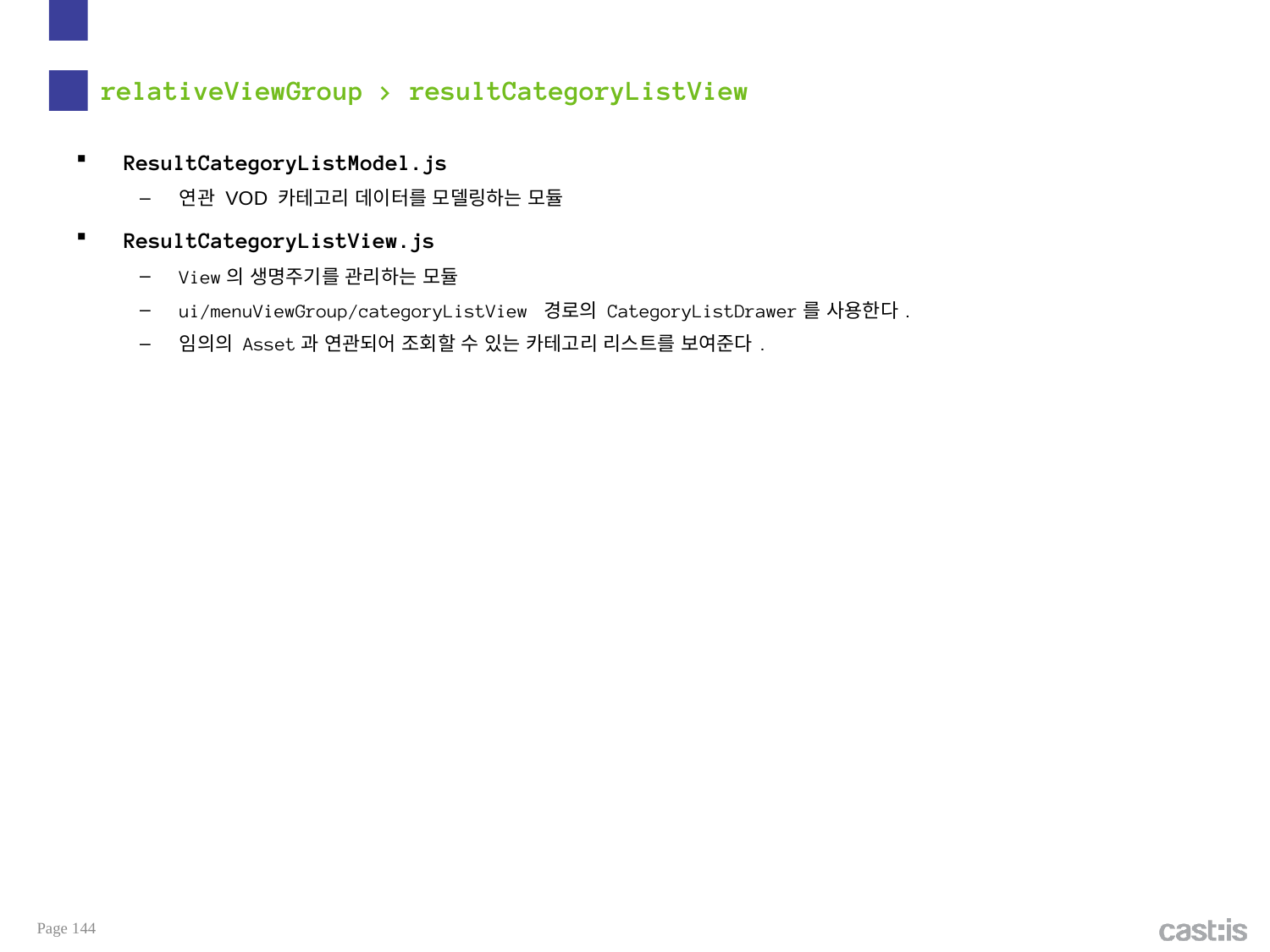

# relativeViewGroup > resultCategoryListView

ResultCategoryListModel.js
연관 VOD 카테고리 데이터를 모델링하는 모듈

ResultCategoryListView.js
View의 생명주기를 관리하는 모듈
ui/menuViewGroup/categoryListView 경로의 CategoryListDrawer를 사용한다.
임의의 Asset과 연관되어 조회할 수 있는 카테고리 리스트를 보여준다.

Page 144